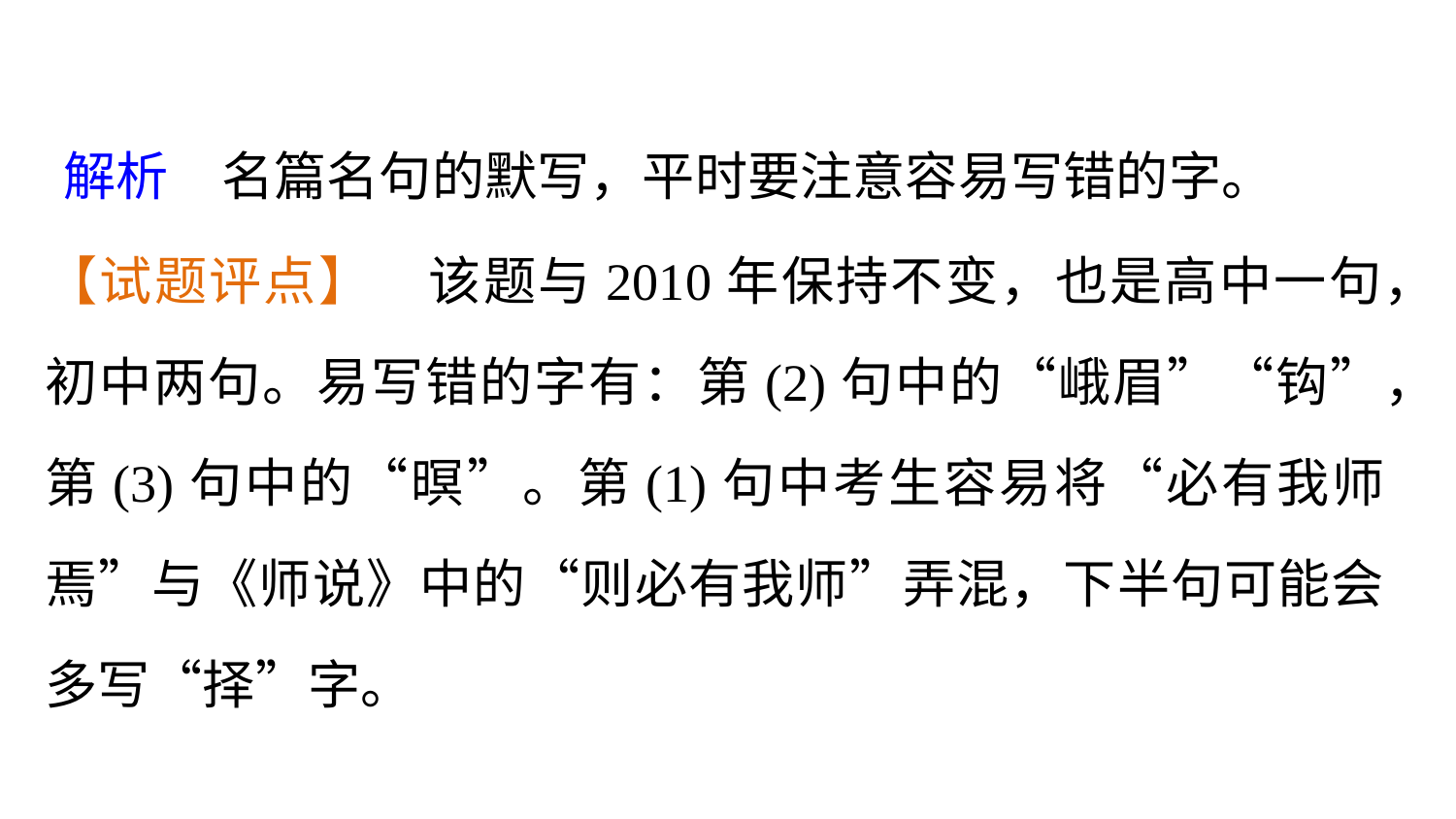

解析　名篇名句的默写，平时要注意容易写错的字。
【试题评点】　该题与2010年保持不变，也是高中一句，初中两句。易写错的字有：第(2)句中的“峨眉”“钩”，第(3)句中的“暝”。第(1)句中考生容易将“必有我师焉”与《师说》中的“则必有我师”弄混，下半句可能会多写“择”字。